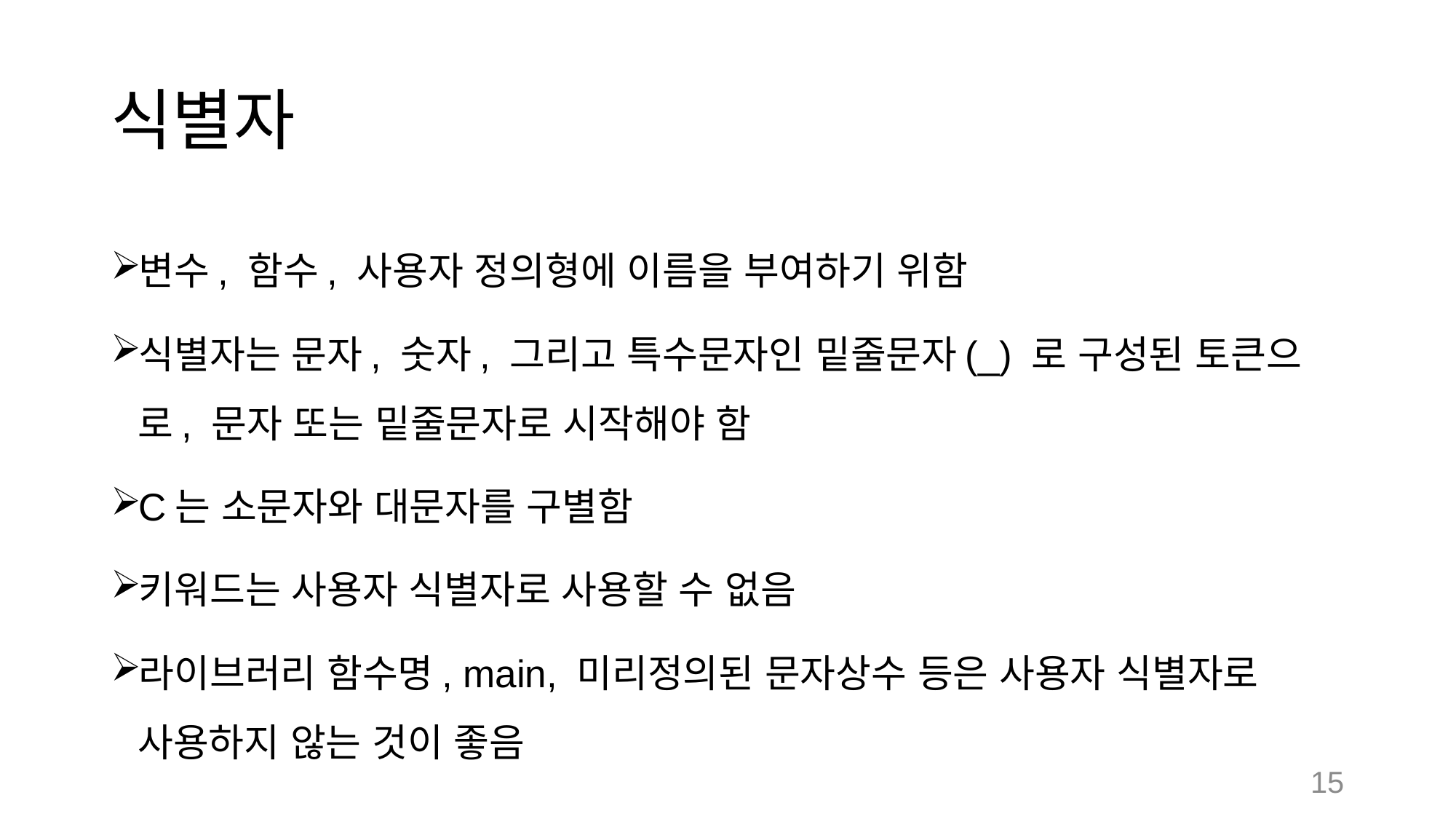

# 식별자
변수, 함수, 사용자 정의형에 이름을 부여하기 위함
식별자는 문자, 숫자, 그리고 특수문자인 밑줄문자(_) 로 구성된 토큰으로, 문자 또는 밑줄문자로 시작해야 함
C는 소문자와 대문자를 구별함
키워드는 사용자 식별자로 사용할 수 없음
라이브러리 함수명, main, 미리정의된 문자상수 등은 사용자 식별자로 사용하지 않는 것이 좋음

15